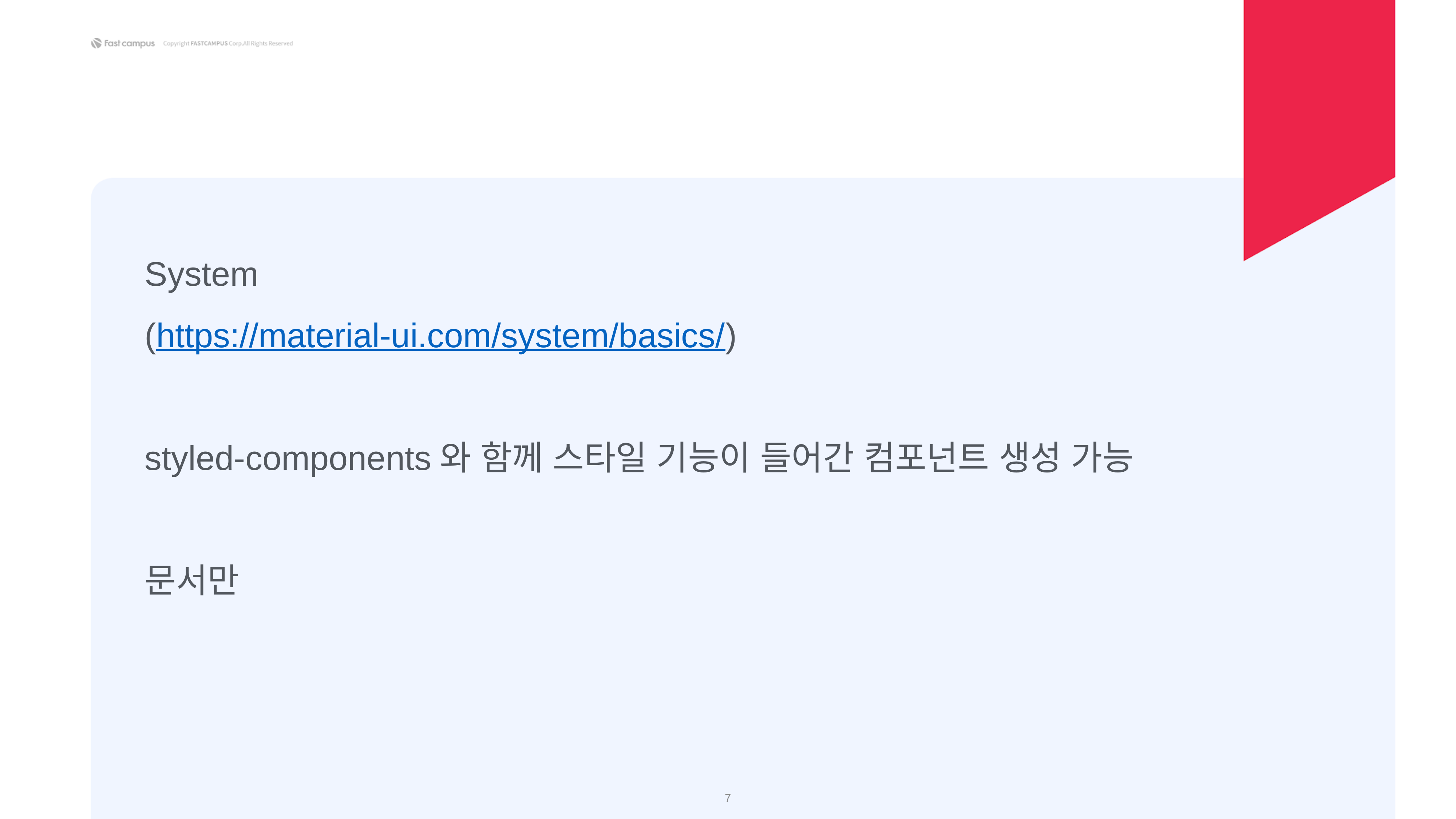

System
(https://material-ui.com/system/basics/)

styled-components와 함께 스타일 기능이 들어간 컴포넌트 생성 가능

문서만
7